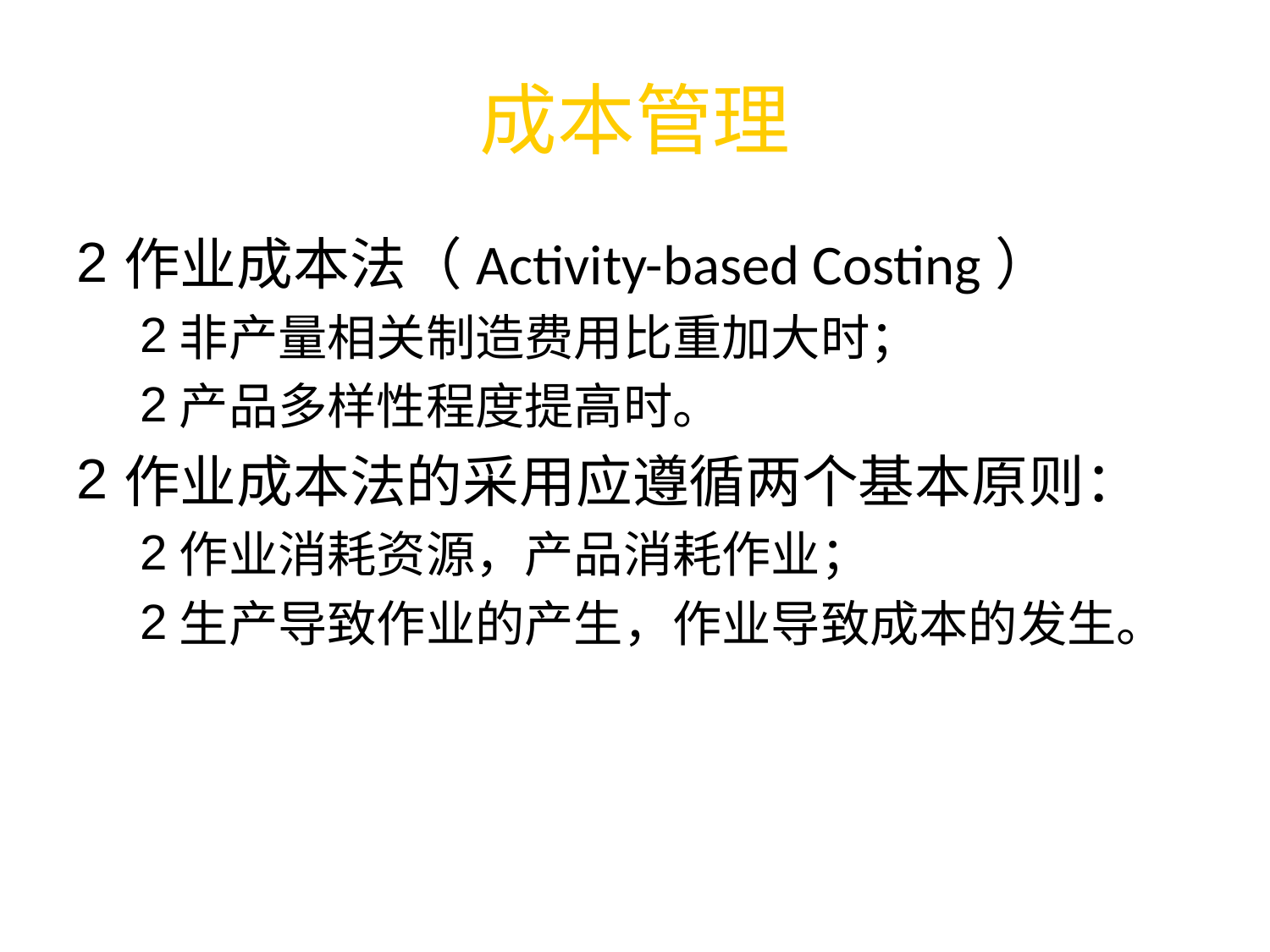

# 成本管理
作业成本法（Activity-based Costing）
非产量相关制造费用比重加大时；
产品多样性程度提高时。
作业成本法的采用应遵循两个基本原则：
作业消耗资源，产品消耗作业；
生产导致作业的产生，作业导致成本的发生。